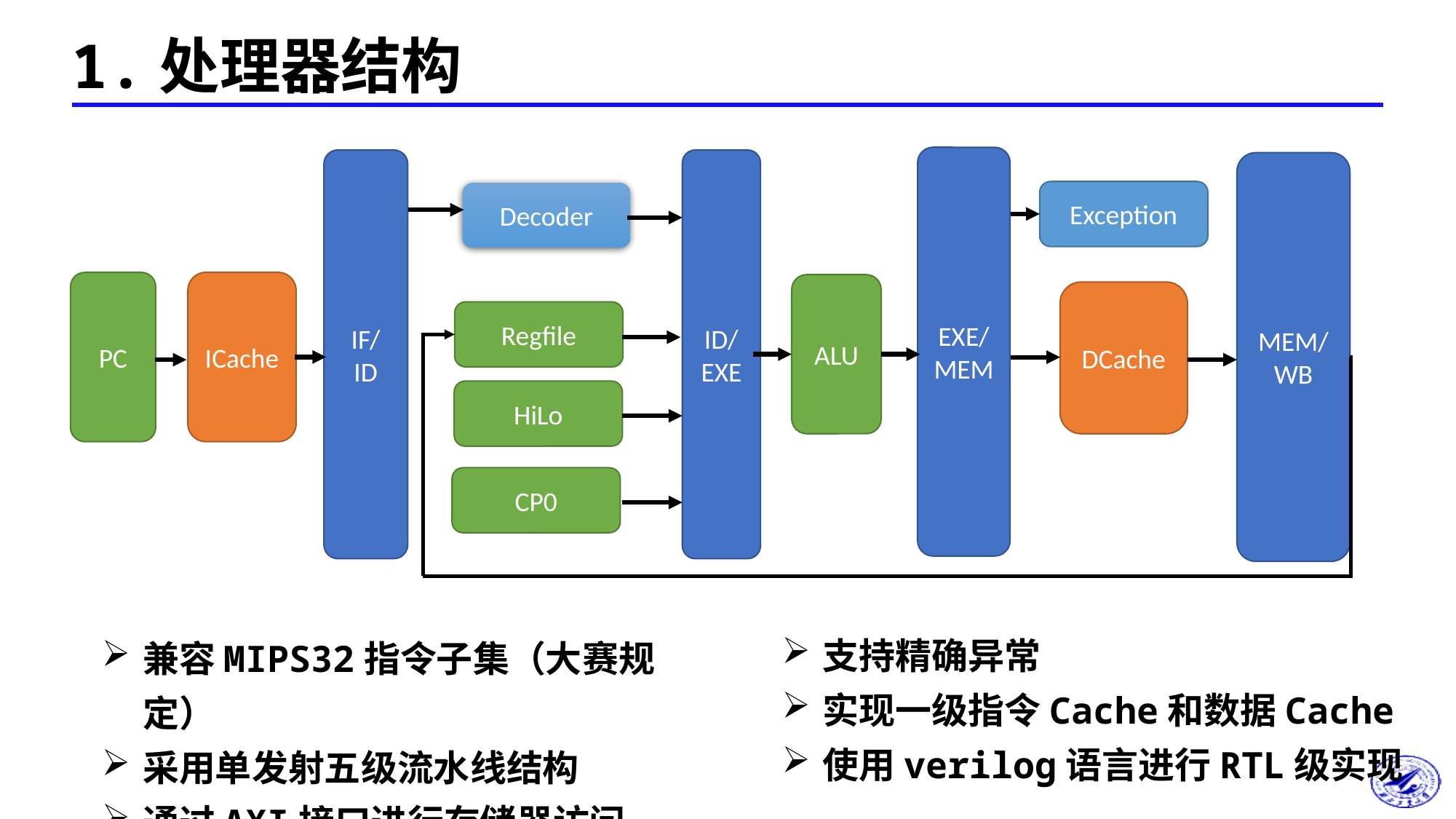

1.处理器结构
EXE/
MEM
IF/
ID
ID/
EXE
MEM/
WB
Exception
Decoder
ICache
PC
ALU
DCache
Regfile
HiLo
CP0
支持精确异常
实现一级指令Cache和数据Cache
使用verilog语言进行RTL级实现
兼容MIPS32指令子集（大赛规定）
采用单发射五级流水线结构
通过AXI接口进行存储器访问